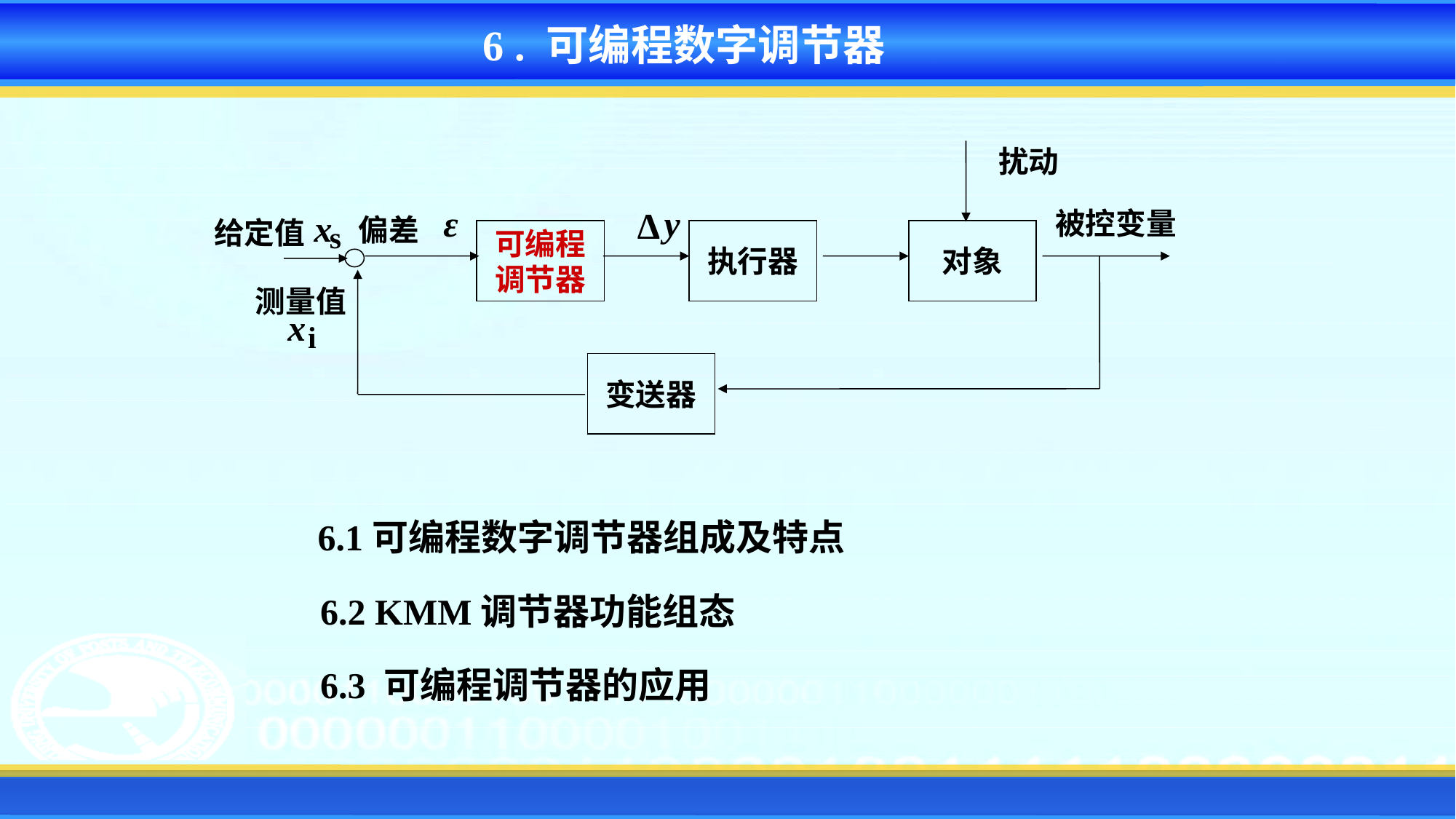

6 . 可编程数字调节器

扰动
y
∆
ε

x
s
被控变量
偏差
执行器
对象
给定值
可编程
调节器

测量值
x
i
变送器

6.1可编程数字调节器组成及特点
6.2 KMM调节器功能组态
6.3 可编程调节器的应用